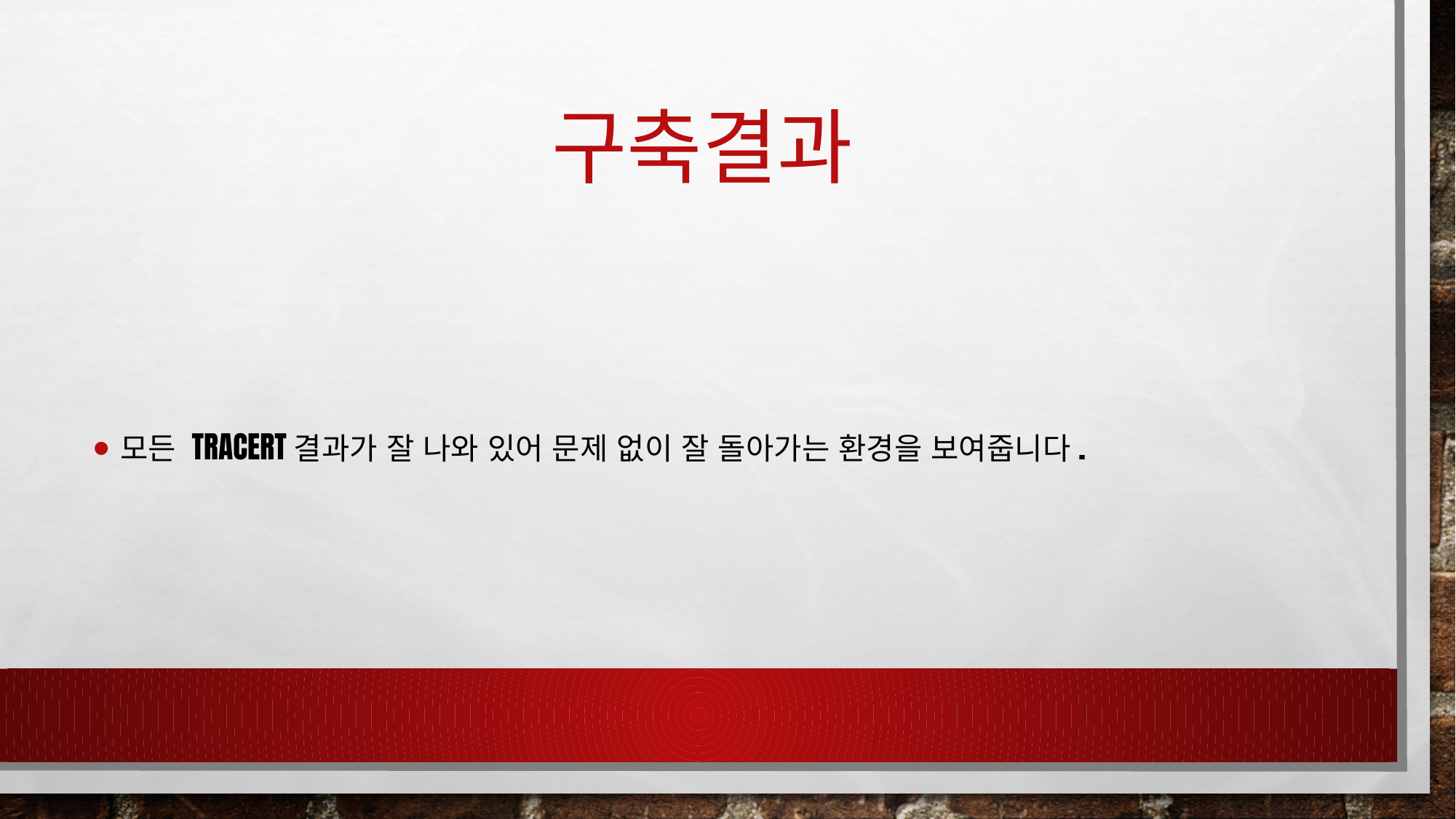

# 구축결과
모든 Tracert결과가 잘 나와 있어 문제 없이 잘 돌아가는 환경을 보여줍니다.